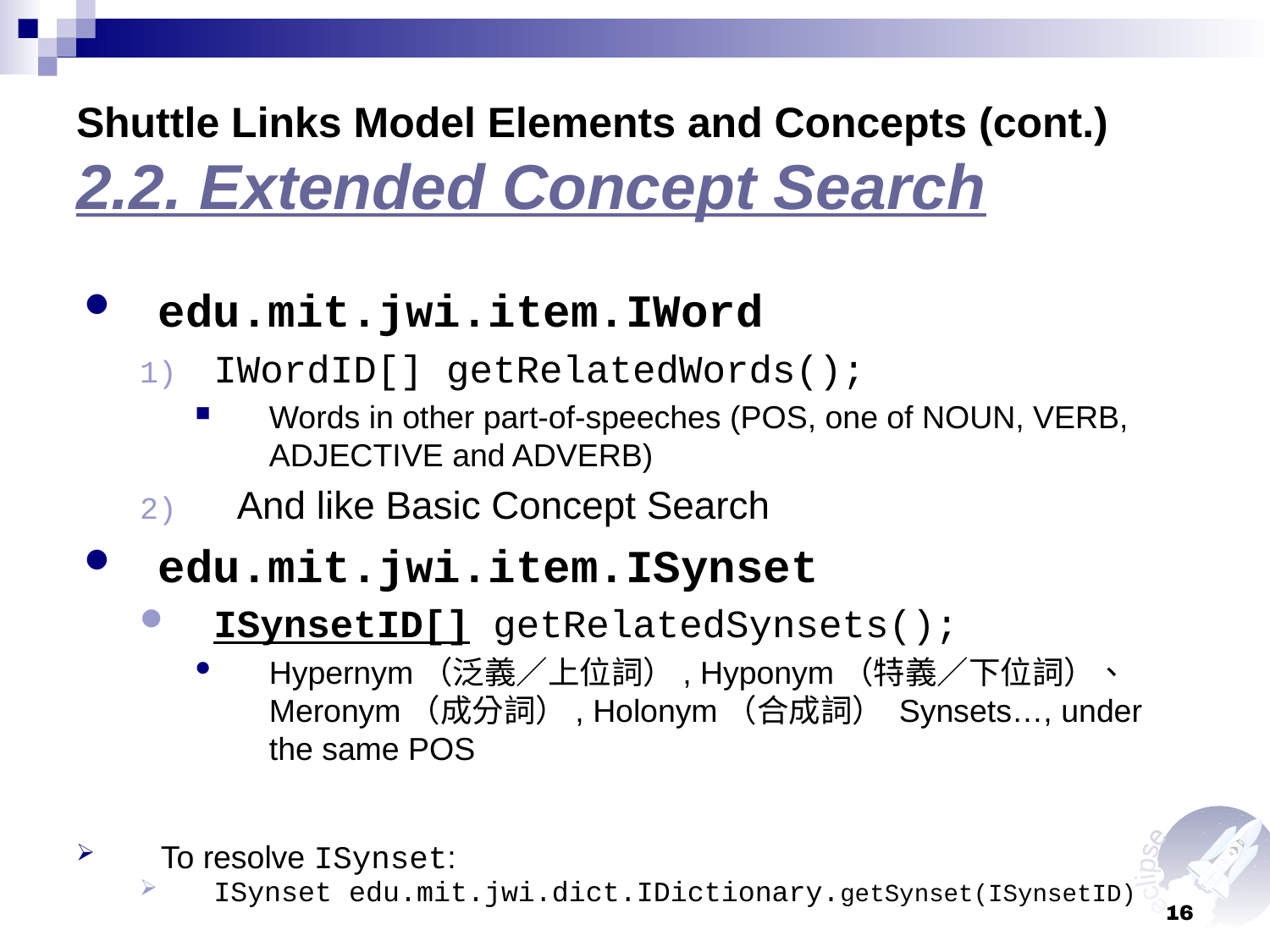

# Shuttle Links Model Elements and Concepts (cont.) 2.2. Extended Concept Search
edu.mit.jwi.item.IWord
IWordID[] getRelatedWords();
Words in other part-of-speeches (POS, one of NOUN, VERB, ADJECTIVE and ADVERB)
 And like Basic Concept Search
edu.mit.jwi.item.ISynset
ISynsetID[] getRelatedSynsets();
Hypernym（泛義／上位詞）, Hyponym（特義／下位詞）、 Meronym（成分詞）, Holonym（合成詞） Synsets…, under the same POS

To resolve ISynset:
ISynset edu.mit.jwi.dict.IDictionary.getSynset(ISynsetID)
16